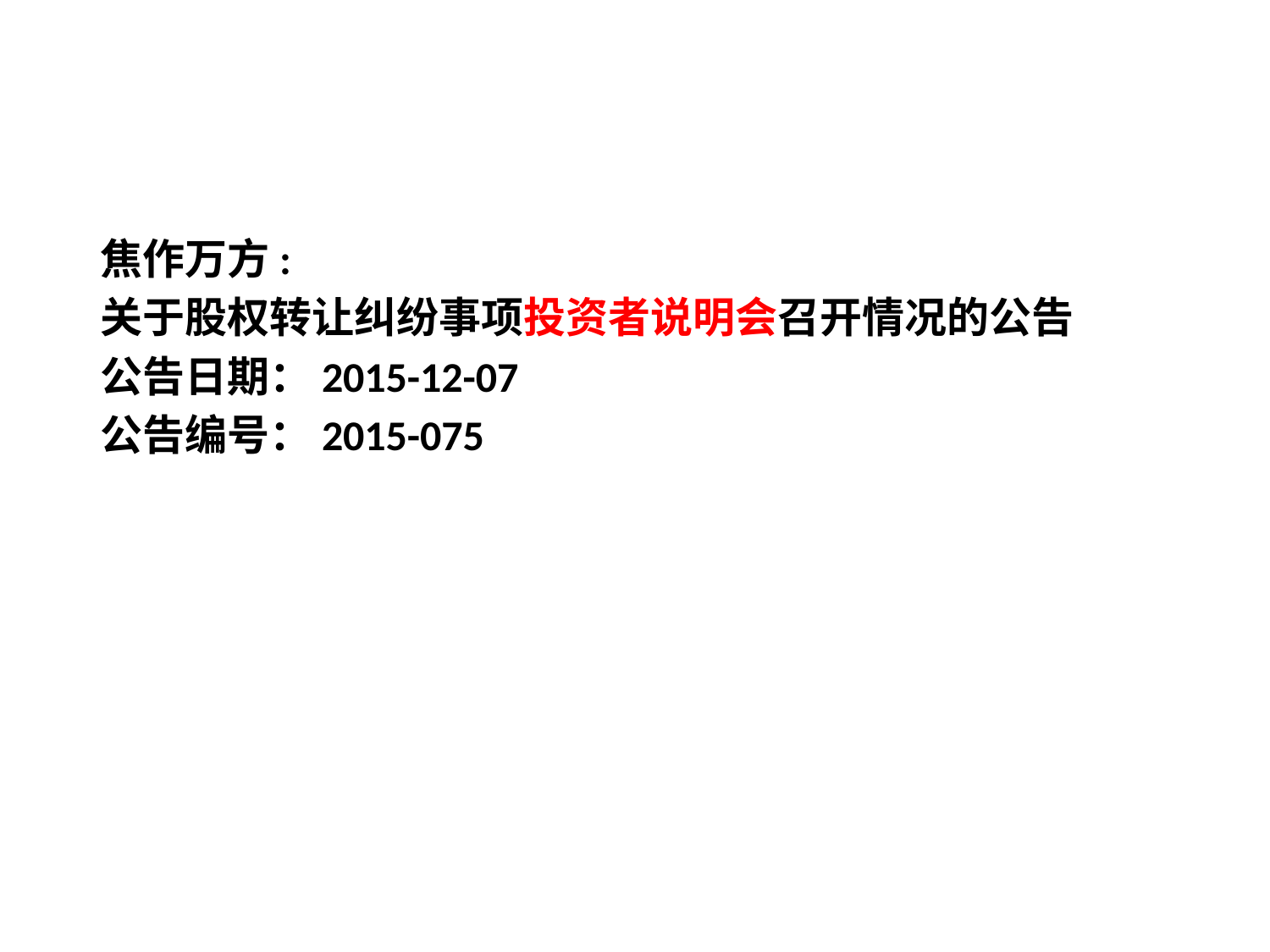

#
焦作万方:
关于股权转让纠纷事项投资者说明会召开情况的公告
公告日期：2015-12-07
公告编号：2015-075